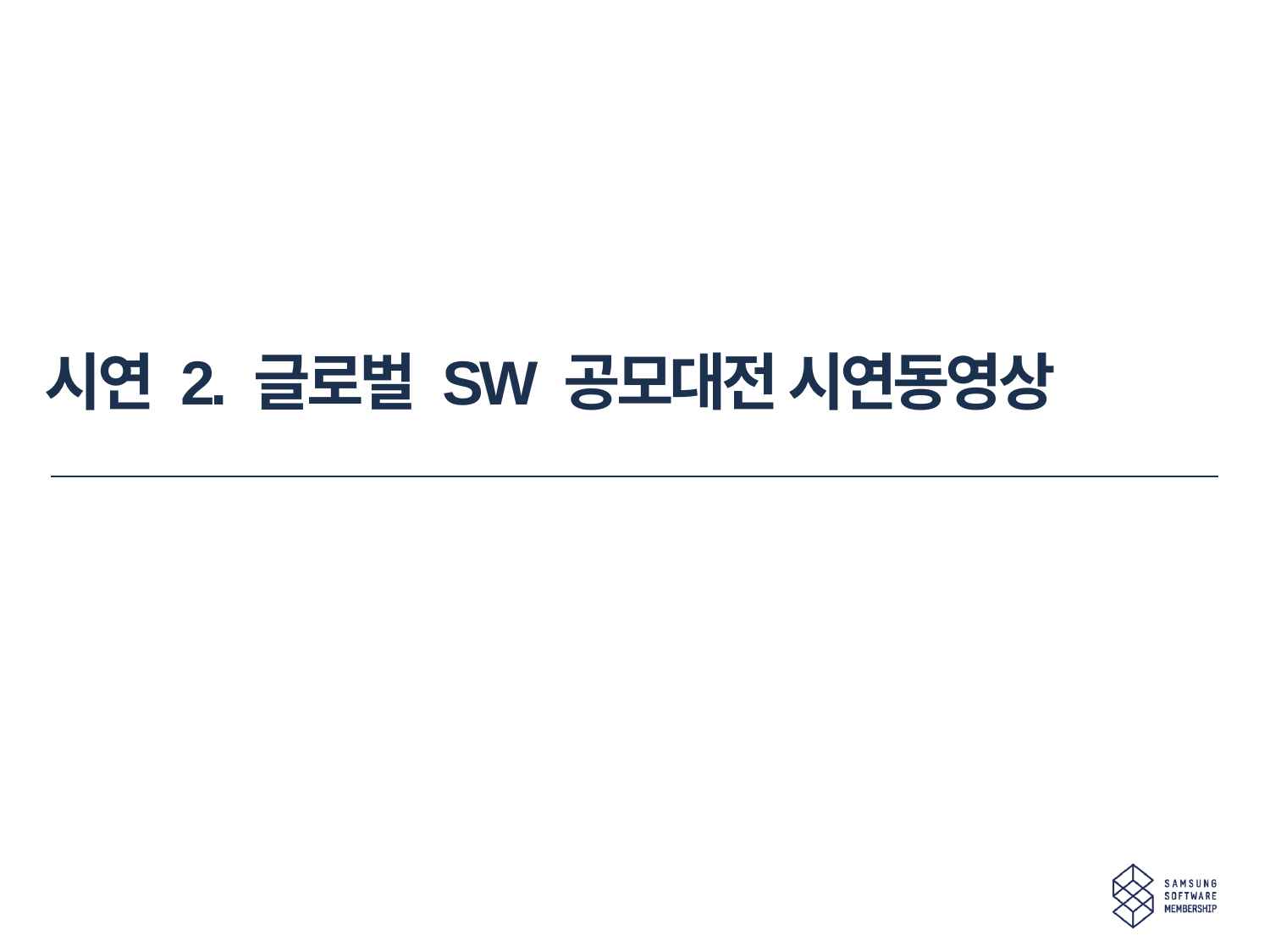

# 시연 2. 글로벌 SW 공모대전 시연동영상